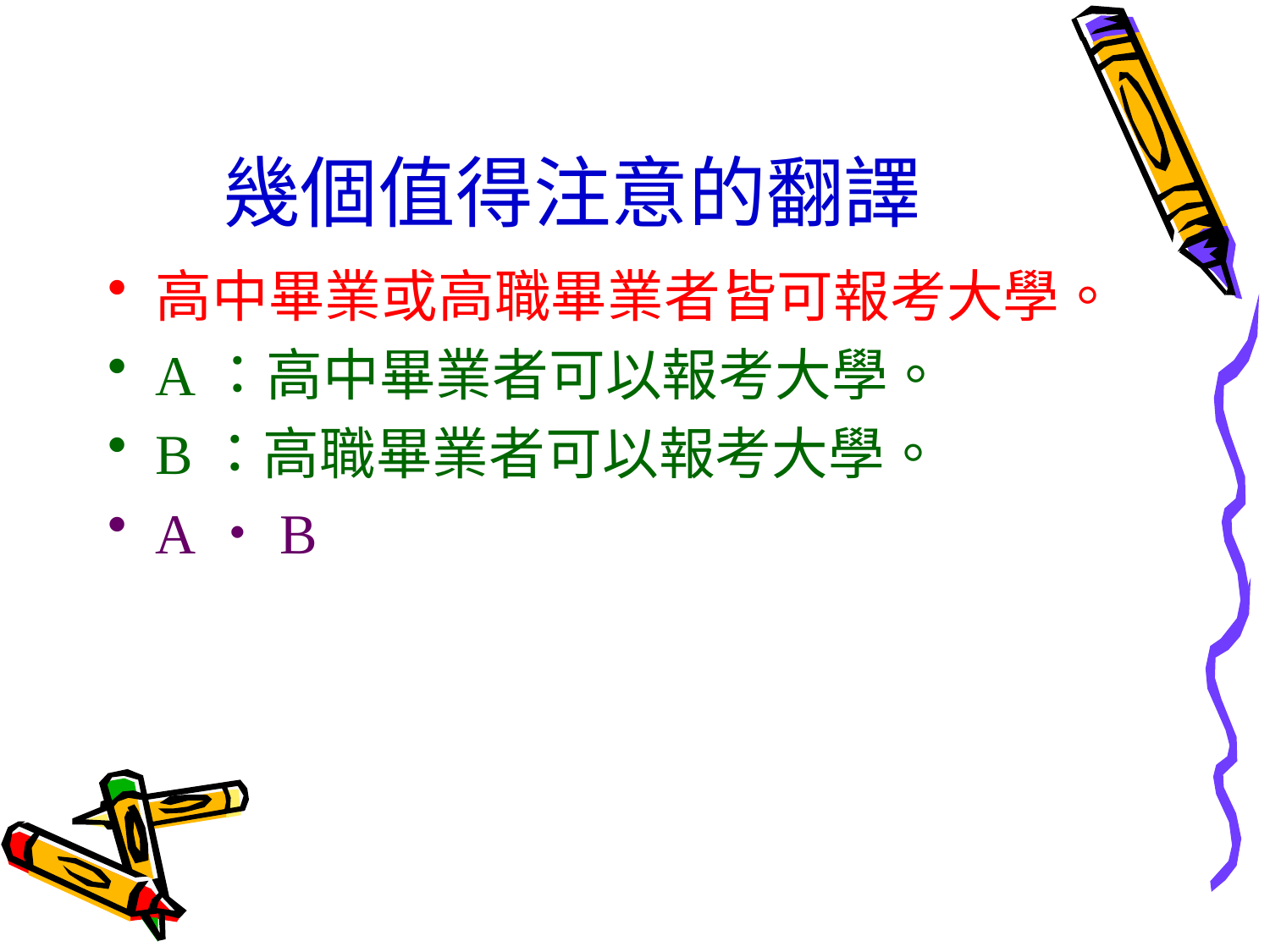

# 幾個值得注意的翻譯
高中畢業或高職畢業者皆可報考大學。
A：高中畢業者可以報考大學。
B：高職畢業者可以報考大學。
A・B